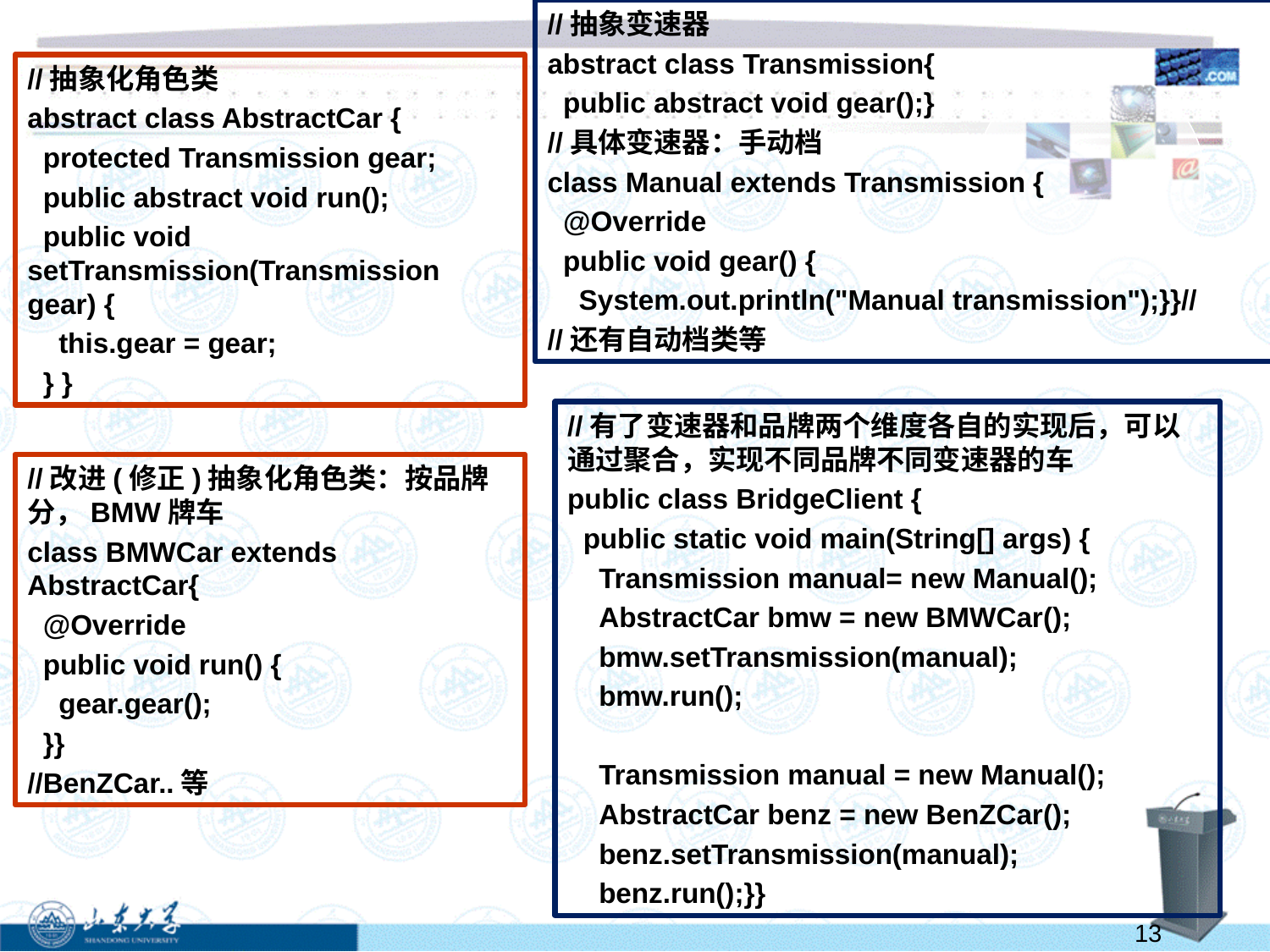

//抽象变速器
abstract class Transmission{
  public abstract void gear();}
//具体变速器：手动档
class Manual extends Transmission {
  @Override
  public void gear() {
    System.out.println("Manual transmission");}}//
//还有自动档类等
//抽象化角色类
abstract class AbstractCar {
  protected Transmission gear;
  public abstract void run();
  public void setTransmission(Transmission gear) {
    this.gear = gear;
  } }
//有了变速器和品牌两个维度各自的实现后，可以通过聚合，实现不同品牌不同变速器的车
public class BridgeClient {
  public static void main(String[] args) {
    Transmission manual= new Manual();
    AbstractCar bmw = new BMWCar();
    bmw.setTransmission(manual);
    bmw.run();

    Transmission manual = new Manual();
    AbstractCar benz = new BenZCar();
    benz.setTransmission(manual);
    benz.run();}}
//改进(修正)抽象化角色类：按品牌分，BMW牌车
class BMWCar extends AbstractCar{
  @Override
  public void run() {
    gear.gear();
  }}
//BenZCar..等
13